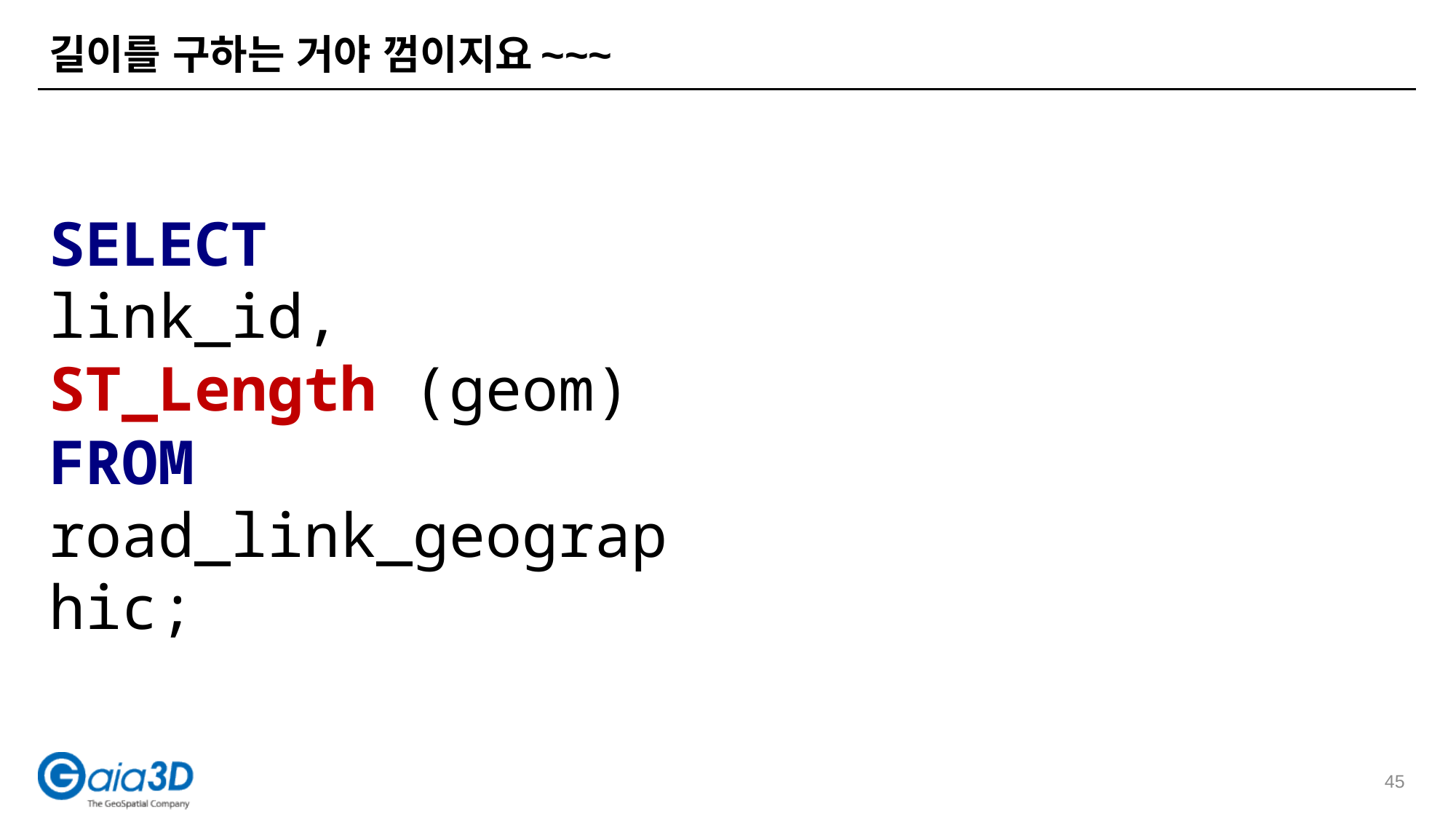

# 길이를 구하는 거야 껌이지요~~~
SELECT
link_id,
ST_Length (geom)
FROM
road_link_geographic;
45